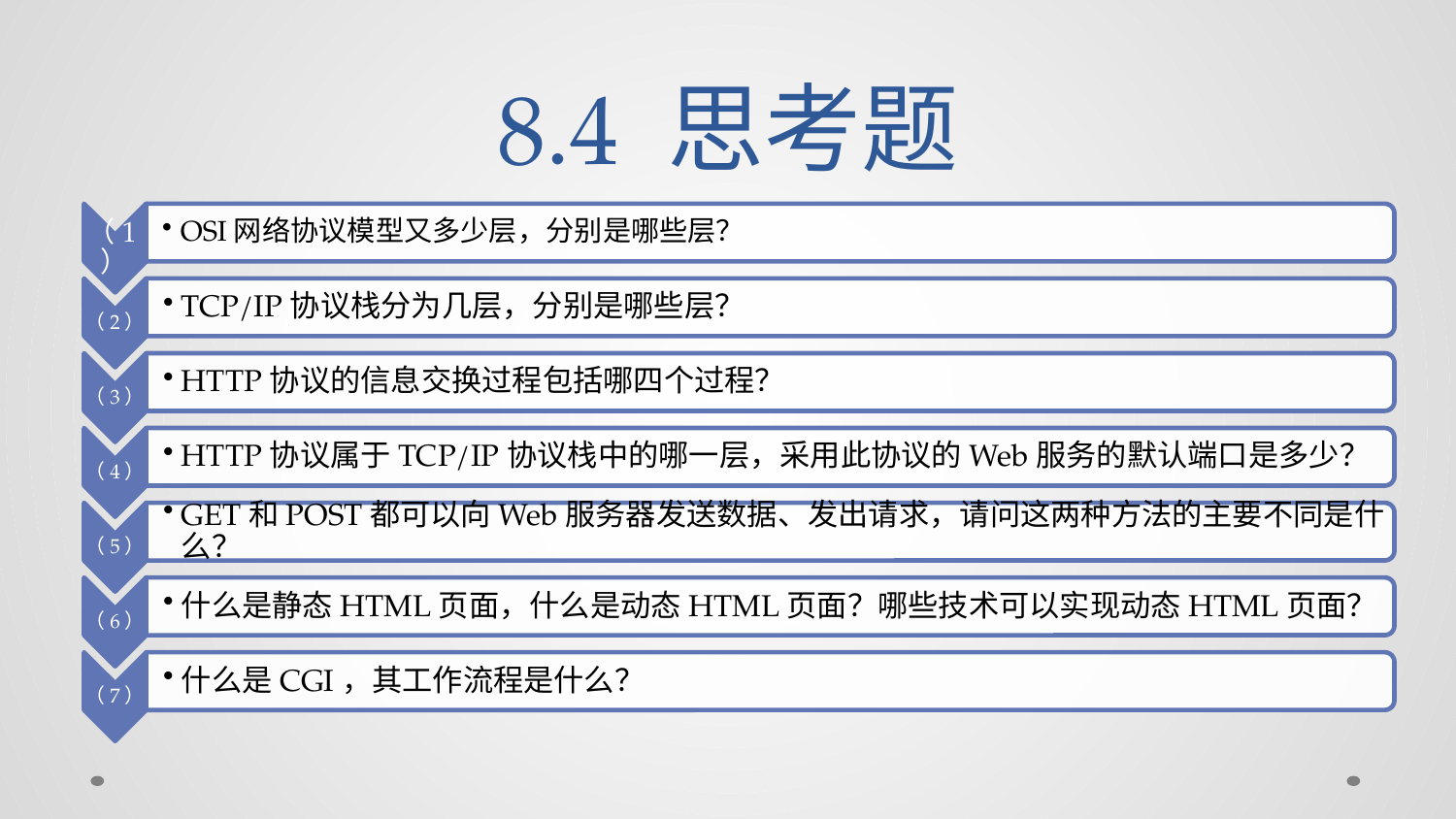

# 8.4 思考题
（1）
OSI网络协议模型又多少层，分别是哪些层？
（2）
TCP/IP协议栈分为几层，分别是哪些层？
（3）
HTTP协议的信息交换过程包括哪四个过程？
（4）
HTTP协议属于TCP/IP协议栈中的哪一层，采用此协议的Web服务的默认端口是多少？
（5）
GET和POST都可以向Web服务器发送数据、发出请求，请问这两种方法的主要不同是什么？
（6）
什么是静态HTML页面，什么是动态HTML页面？哪些技术可以实现动态HTML页面？
（7）
什么是CGI，其工作流程是什么？